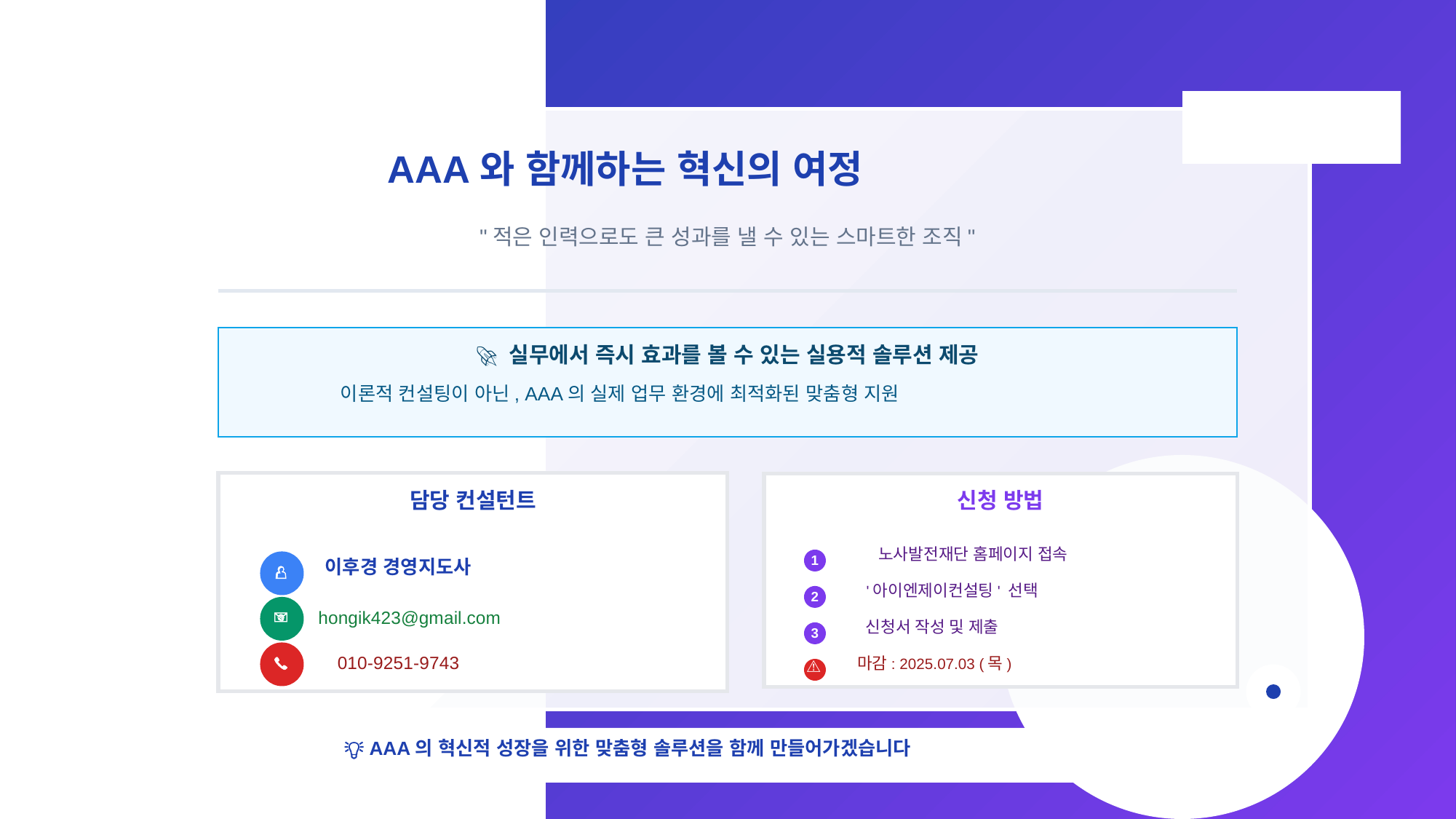

아이엔제이컨설팅

JOY FOR INNOVATION
2025.06.13

AAA와 함께하는 혁신의 여정
"적은 인력으로도 큰 성과를 낼 수 있는 스마트한 조직"

🚀 실무에서 즉시 효과를 볼 수 있는 실용적 솔루션 제공
이론적 컨설팅이 아닌, AAA의 실제 업무 환경에 최적화된 맞춤형 지원

담당 컨설턴트
신청 방법
노사발전재단 홈페이지 접속
1

이후경 경영지도사

👤
'아이엔제이컨설팅' 선택
2

hongik423@gmail.com
📧
신청서 작성 및 제출
3

010-9251-9743
📞
마감: 2025.07.03 (목)
⚠

💡 AAA의 혁신적 성장을 위한 맞춤형 솔루션을 함께 만들어가겠습니다